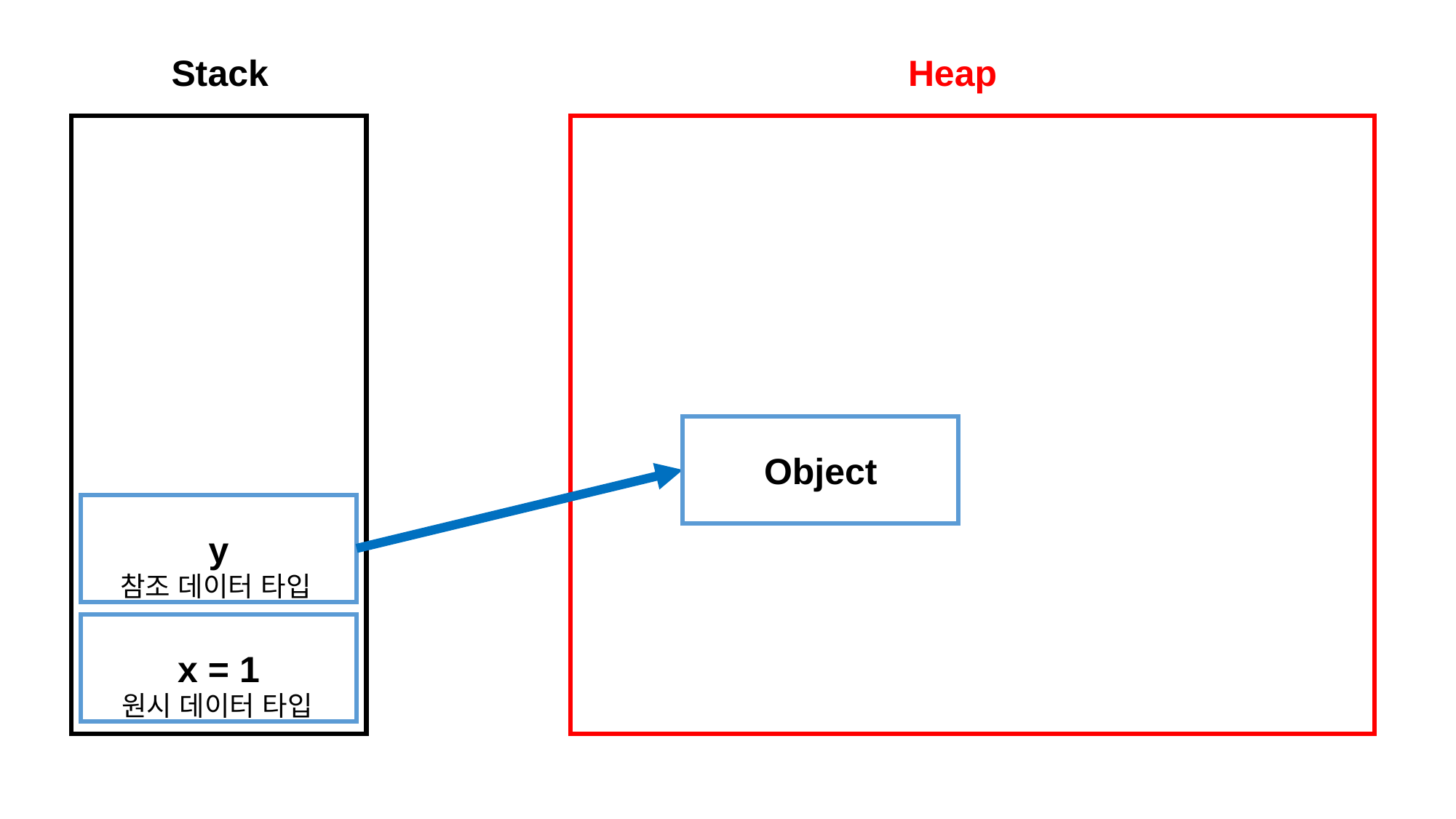

Heap
Stack

Object
y
참조 데이터 타입
x = 1
원시 데이터 타입